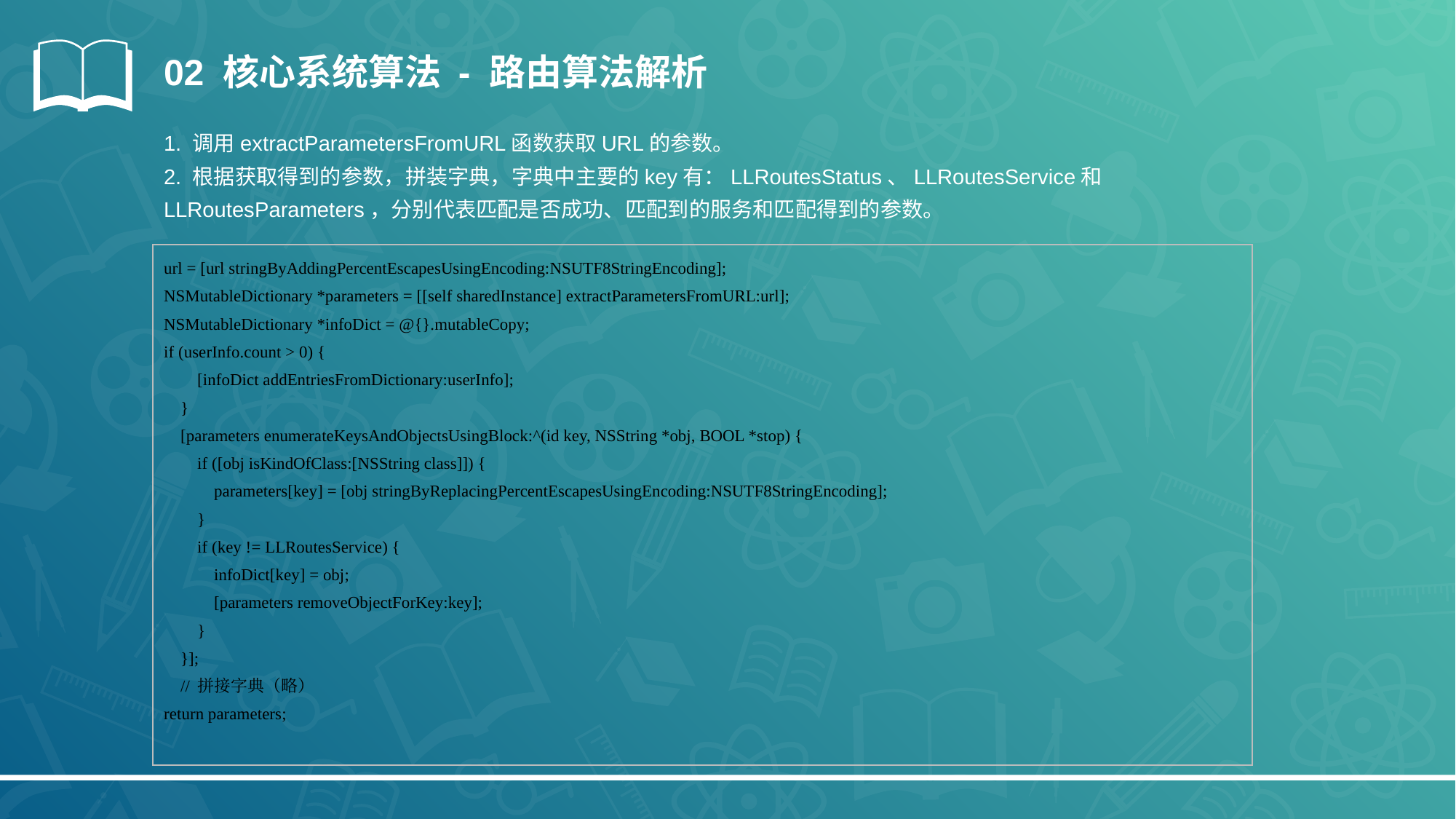

02 核心系统算法 - 路由算法解析
1. 调用extractParametersFromURL函数获取URL的参数。
2. 根据获取得到的参数，拼装字典，字典中主要的key有：LLRoutesStatus、LLRoutesService和LLRoutesParameters，分别代表匹配是否成功、匹配到的服务和匹配得到的参数。
| url = [url stringByAddingPercentEscapesUsingEncoding:NSUTF8StringEncoding]; NSMutableDictionary \*parameters = [[self sharedInstance] extractParametersFromURL:url]; NSMutableDictionary \*infoDict = @{}.mutableCopy; if (userInfo.count > 0) { [infoDict addEntriesFromDictionary:userInfo]; } [parameters enumerateKeysAndObjectsUsingBlock:^(id key, NSString \*obj, BOOL \*stop) { if ([obj isKindOfClass:[NSString class]]) { parameters[key] = [obj stringByReplacingPercentEscapesUsingEncoding:NSUTF8StringEncoding]; } if (key != LLRoutesService) { infoDict[key] = obj; [parameters removeObjectForKey:key]; } }]; // 拼接字典（略） return parameters; |
| --- |